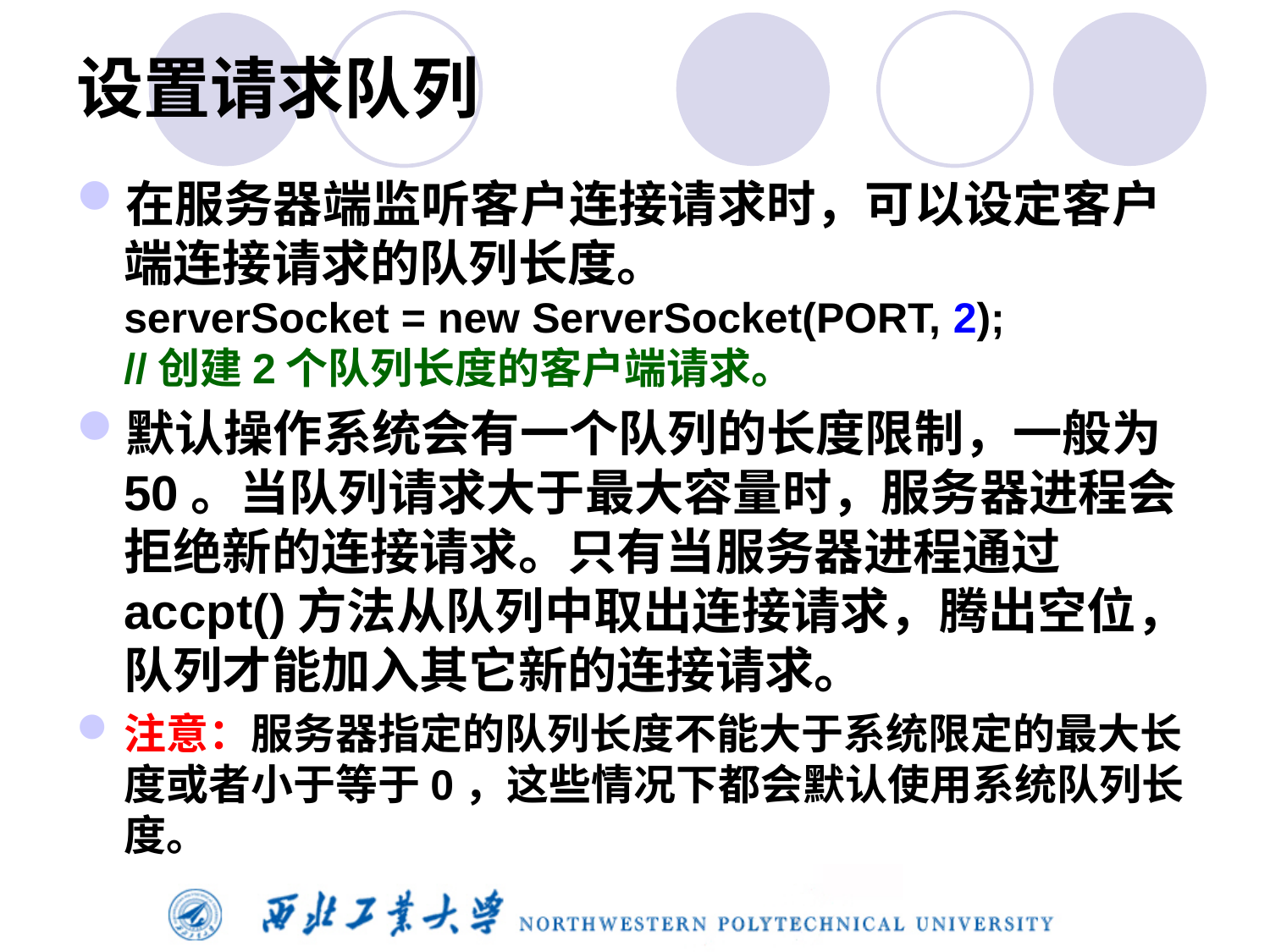

# 设置请求队列
在服务器端监听客户连接请求时，可以设定客户端连接请求的队列长度。
	serverSocket = new ServerSocket(PORT, 2);
	//创建2个队列长度的客户端请求。
默认操作系统会有一个队列的长度限制，一般为50。当队列请求大于最大容量时，服务器进程会拒绝新的连接请求。只有当服务器进程通过accpt()方法从队列中取出连接请求，腾出空位，队列才能加入其它新的连接请求。
注意：服务器指定的队列长度不能大于系统限定的最大长度或者小于等于0，这些情况下都会默认使用系统队列长度。